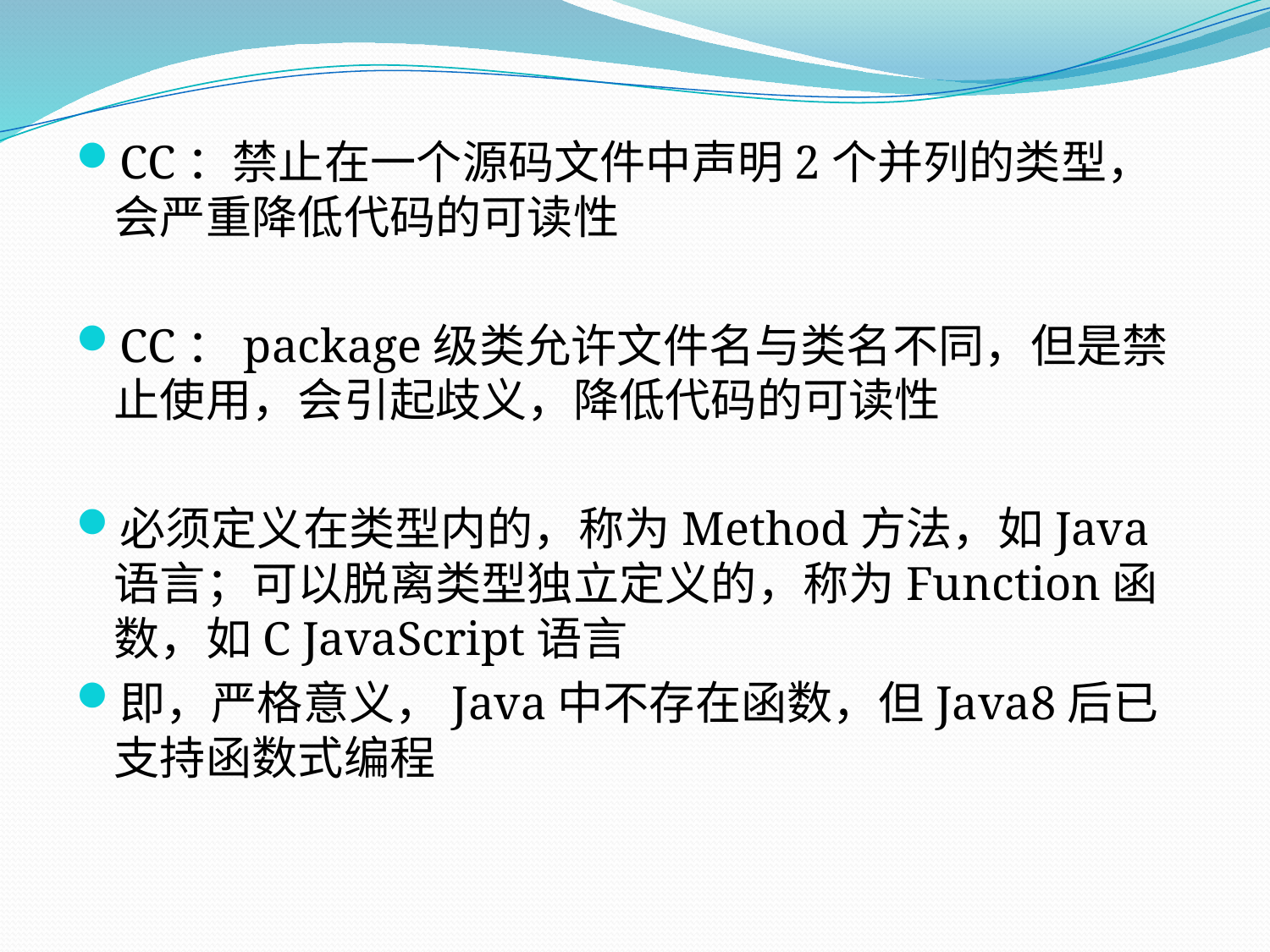

CC：禁止在一个源码文件中声明2个并列的类型，会严重降低代码的可读性

CC：package级类允许文件名与类名不同，但是禁止使用，会引起歧义，降低代码的可读性

必须定义在类型内的，称为Method方法，如Java语言；可以脱离类型独立定义的，称为Function函数，如C JavaScript语言
即，严格意义，Java中不存在函数，但Java8后已支持函数式编程

20